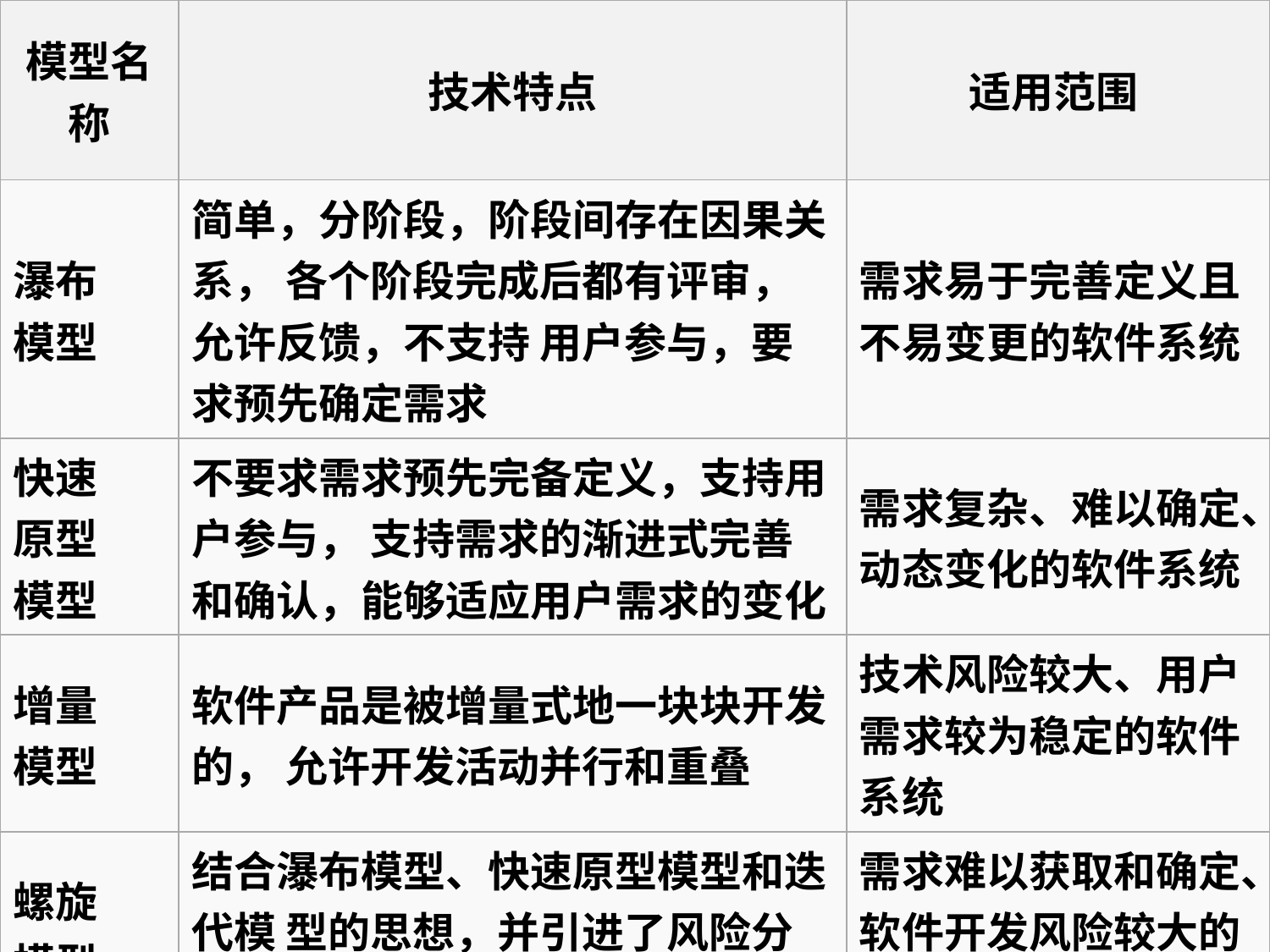

| 模型名称 | 技术特点 | 适用范围 |
| --- | --- | --- |
| 瀑布 模型 | 简单，分阶段，阶段间存在因果关系， 各个阶段完成后都有评审，允许反馈，不支持 用户参与，要求预先确定需求 | 需求易于完善定义且不易变更的软件系统 |
| 快速 原型 模型 | 不要求需求预先完备定义，支持用户参与， 支持需求的渐进式完善和确认，能够适应用户需求的变化 | 需求复杂、难以确定、动态变化的软件系统 |
| 增量 模型 | 软件产品是被增量式地一块块开发的， 允许开发活动并行和重叠 | 技术风险较大、用户需求较为稳定的软件系统 |
| 螺旋 模型 | 结合瀑布模型、快速原型模型和迭代模 型的思想，并引进了风险分析活动 | 需求难以获取和确定、软件开发风险较大的软件系统 |